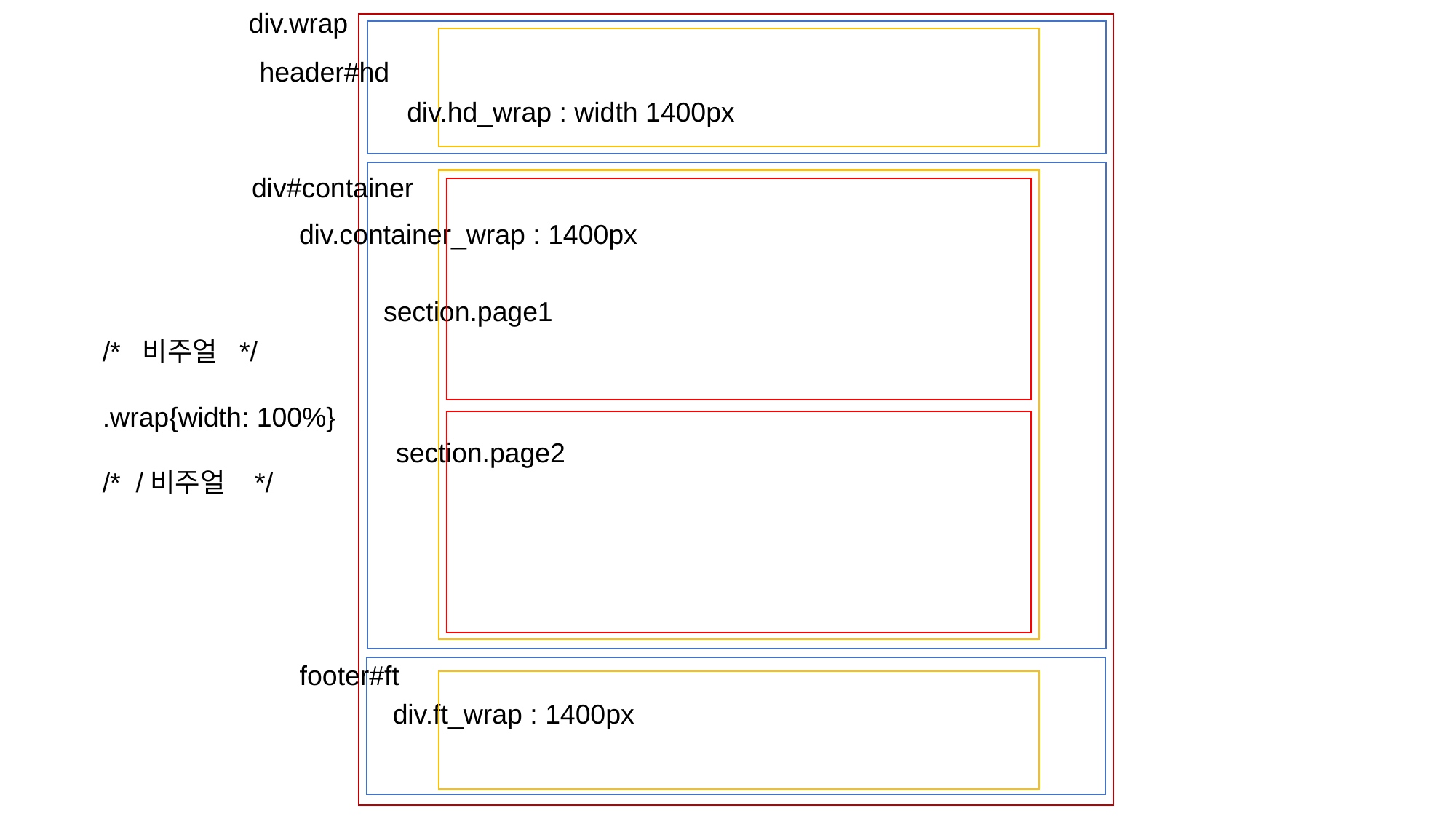

div.wrap

header#hd
div.hd_wrap : width 1400px

div#container

div.container_wrap : 1400px
section.page1
/*  비주얼  */

.wrap{width: 100%}

/*  /비주얼   */

section.page2
footer#ft

div.ft_wrap : 1400px